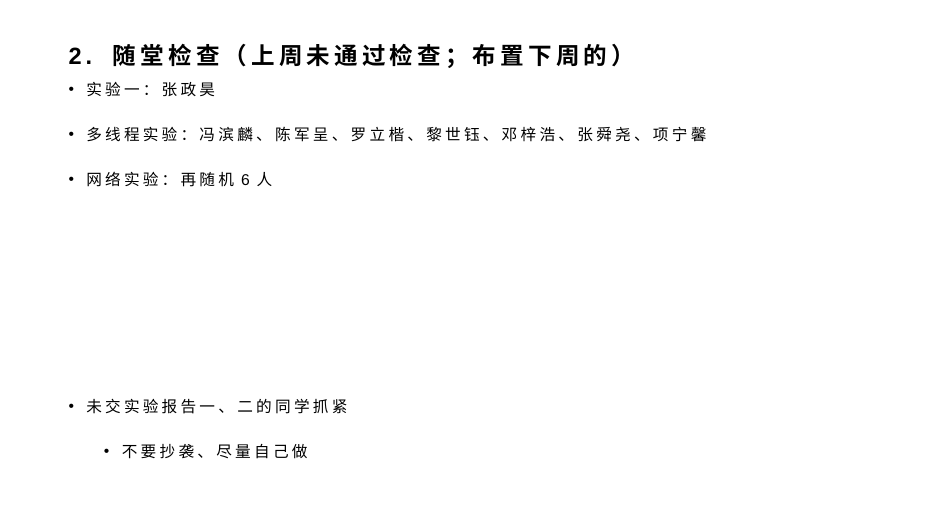

# 2. 随堂检查（上周未通过检查；布置下周的）
实验一：张政昊
多线程实验：冯滨麟、陈军呈、罗立楷、黎世钰、邓梓浩、张舜尧、项宁馨
网络实验：再随机6人

未交实验报告一、二的同学抓紧
不要抄袭、尽量自己做